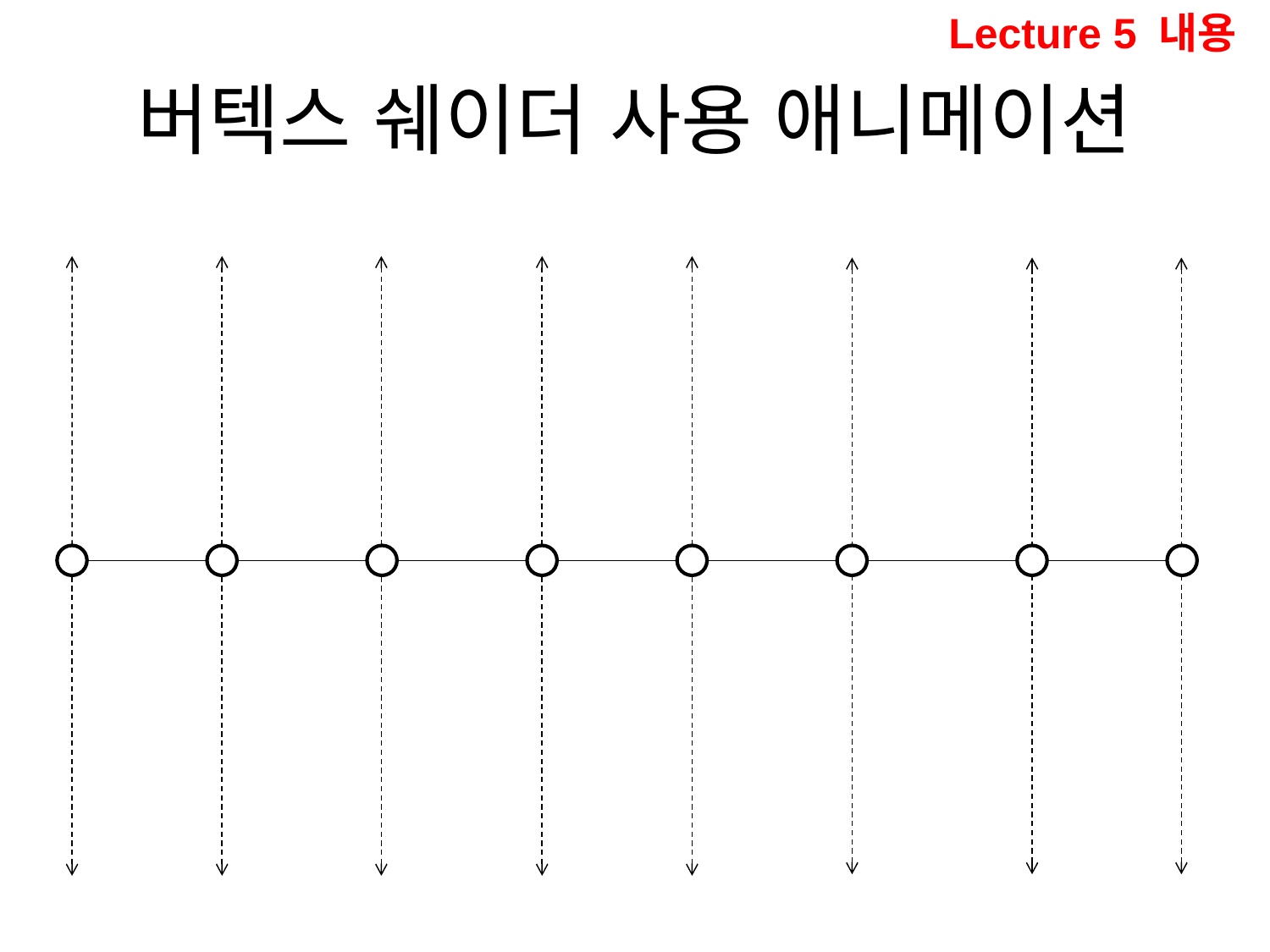

Lecture 5 내용
# 버텍스 쉐이더 사용 애니메이션